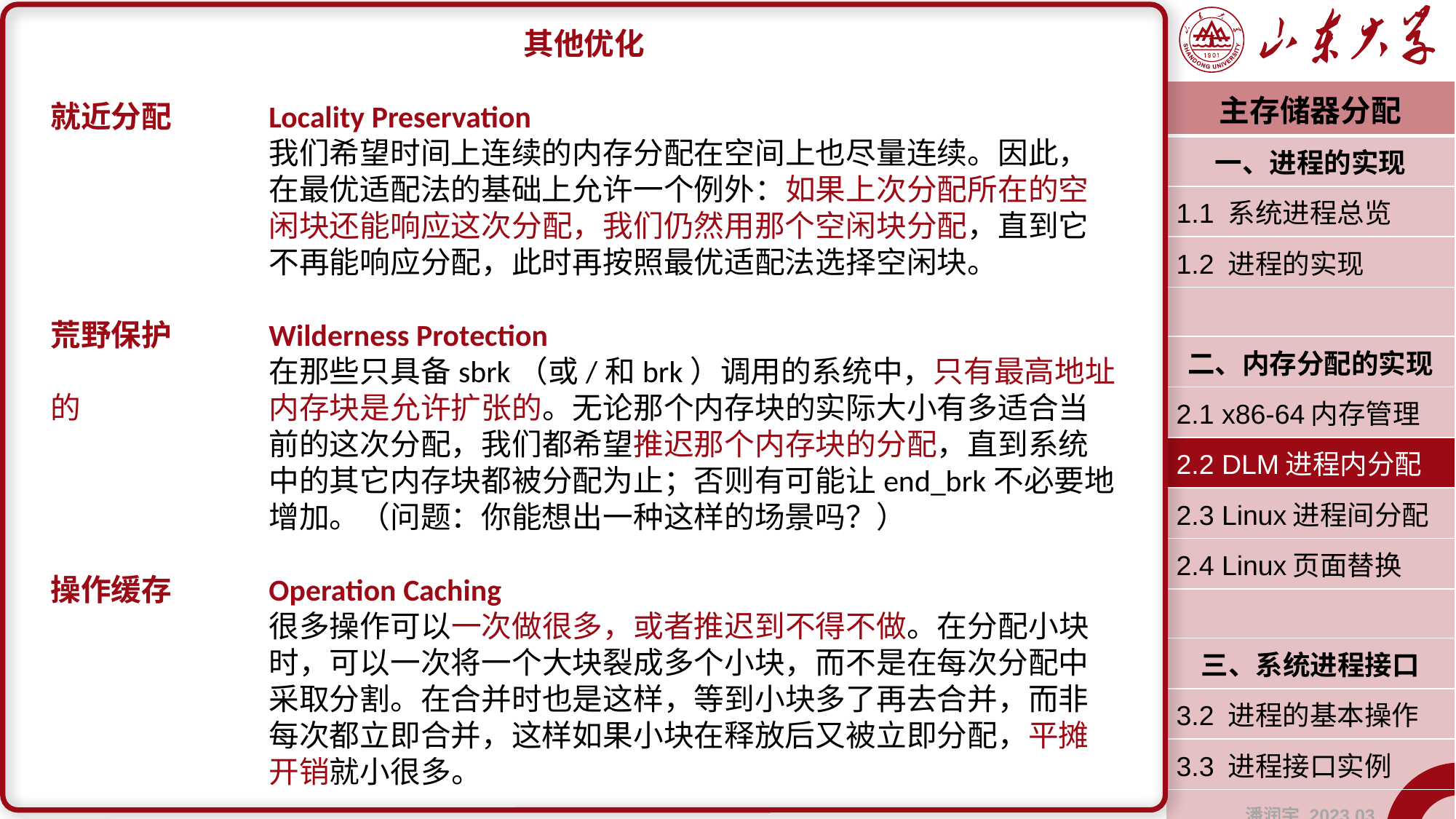

其他优化

就近分配	Locality Preservation
		我们希望时间上连续的内存分配在空间上也尽量连续。因此，		在最优适配法的基础上允许一个例外：如果上次分配所在的空		闲块还能响应这次分配，我们仍然用那个空闲块分配，直到它		不再能响应分配，此时再按照最优适配法选择空闲块。

荒野保护	Wilderness Protection
		在那些只具备sbrk（或/和brk）调用的系统中，只有最高地址的		内存块是允许扩张的。无论那个内存块的实际大小有多适合当		前的这次分配，我们都希望推迟那个内存块的分配，直到系统		中的其它内存块都被分配为止；否则有可能让end_brk不必要地		增加。（问题：你能想出一种这样的场景吗？）

操作缓存	Operation Caching
		很多操作可以一次做很多，或者推迟到不得不做。在分配小块		时，可以一次将一个大块裂成多个小块，而不是在每次分配中		采取分割。在合并时也是这样，等到小块多了再去合并，而非		每次都立即合并，这样如果小块在释放后又被立即分配，平摊		开销就小很多。
| 主存储器分配 |
| --- |
| 一、进程的实现 |
| 1.1 系统进程总览 |
| 1.2 进程的实现 |
|  |
| 二、内存分配的实现 |
| 2.1 x86-64内存管理 |
| 2.2 DLM进程内分配 |
| 2.3 Linux进程间分配 |
| 2.4 Linux页面替换 |
|  |
| 三、系统进程接口 |
| 3.2 进程的基本操作 |
| 3.3 进程接口实例 |
| 潘润宇 2023.03 |